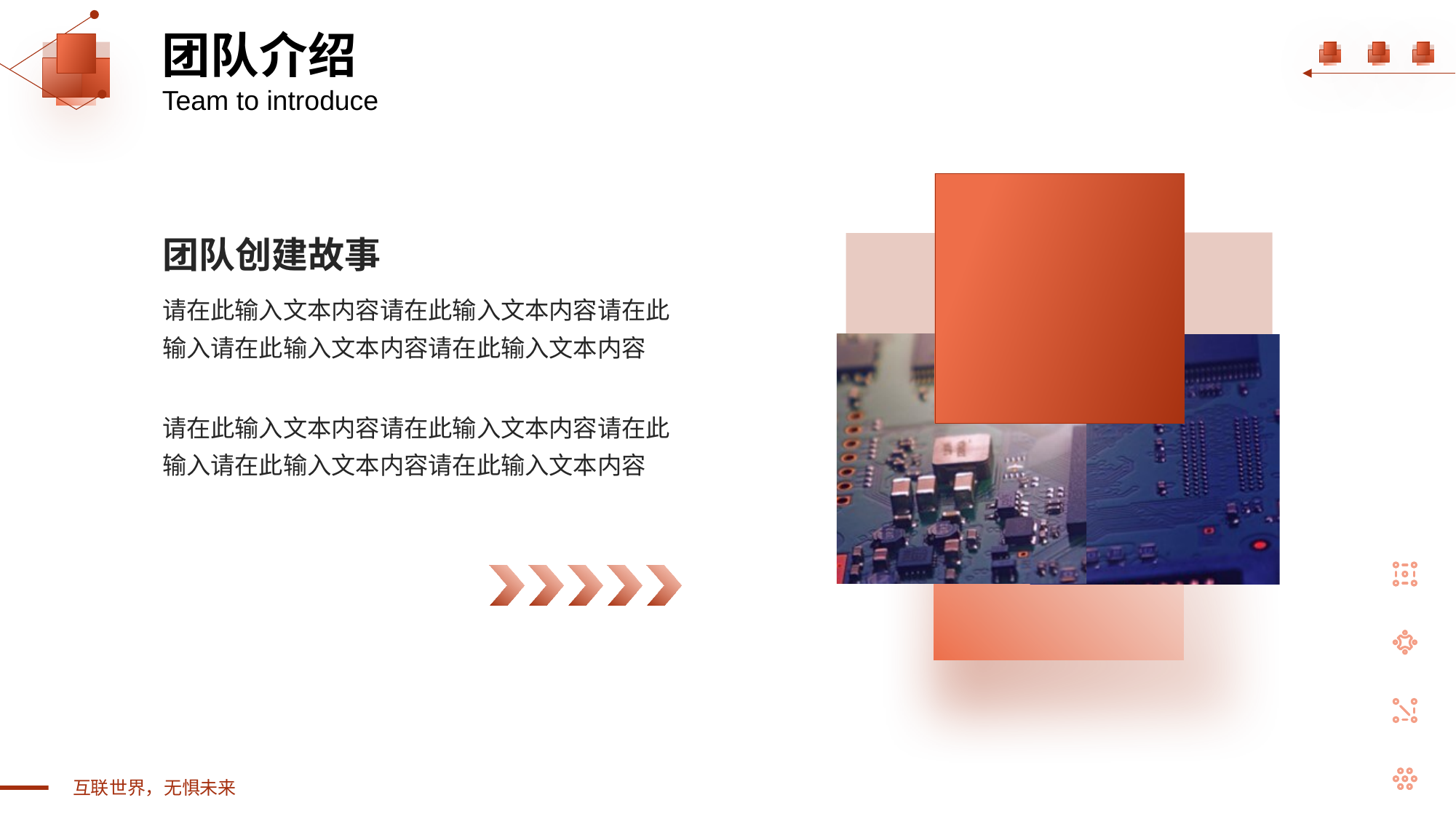

团队介绍
Team to introduce

团队创建故事
请在此输入文本内容请在此输入文本内容请在此输入请在此输入文本内容请在此输入文本内容
请在此输入文本内容请在此输入文本内容请在此输入请在此输入文本内容请在此输入文本内容